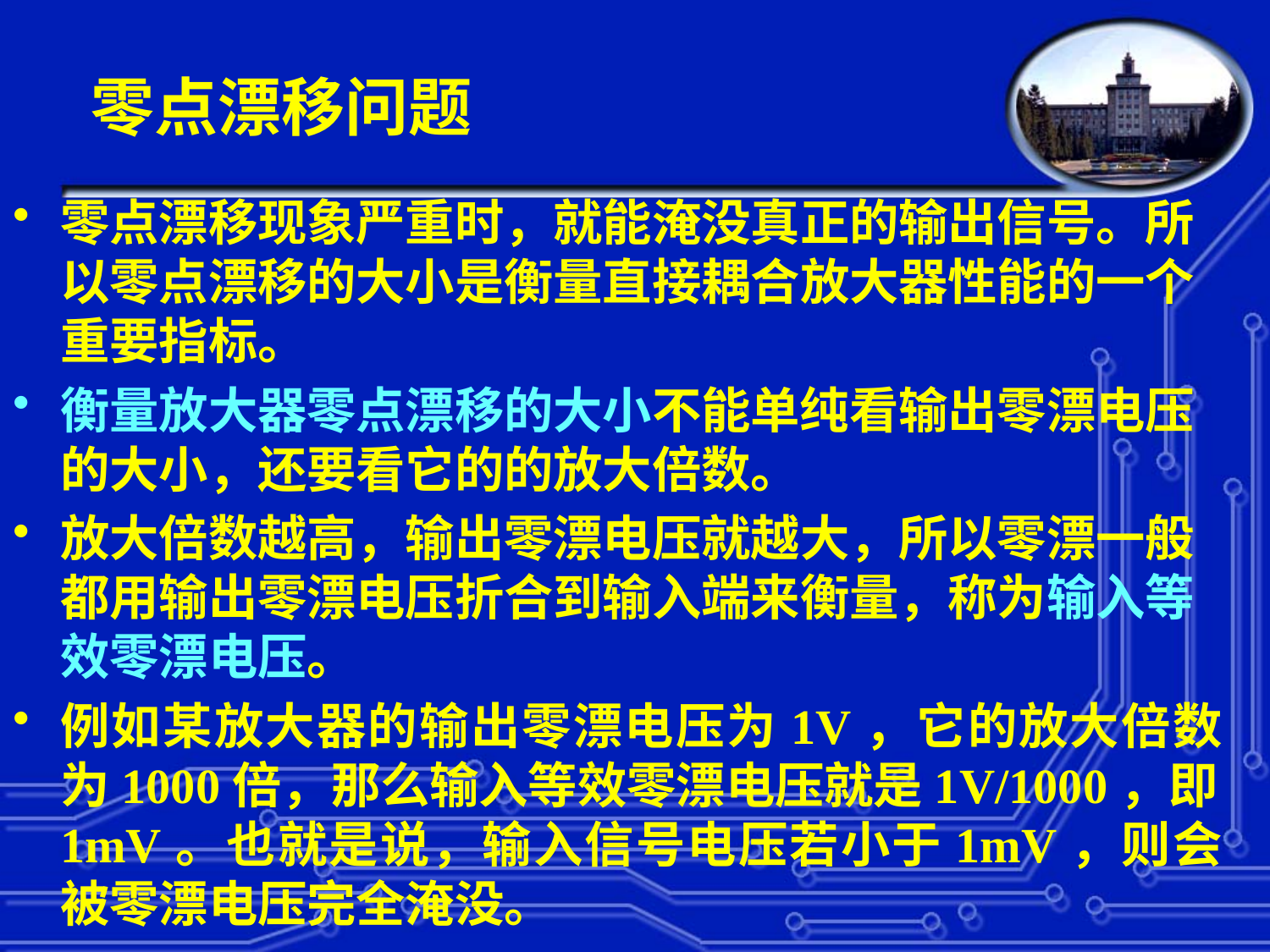

# 零点漂移问题
零点漂移现象严重时，就能淹没真正的输出信号。所以零点漂移的大小是衡量直接耦合放大器性能的一个重要指标。
衡量放大器零点漂移的大小不能单纯看输出零漂电压的大小，还要看它的的放大倍数。
放大倍数越高，输出零漂电压就越大，所以零漂一般都用输出零漂电压折合到输入端来衡量，称为输入等效零漂电压。
例如某放大器的输出零漂电压为1V，它的放大倍数为1000倍，那么输入等效零漂电压就是1V/1000，即1mV。也就是说，输入信号电压若小于1mV，则会被零漂电压完全淹没。